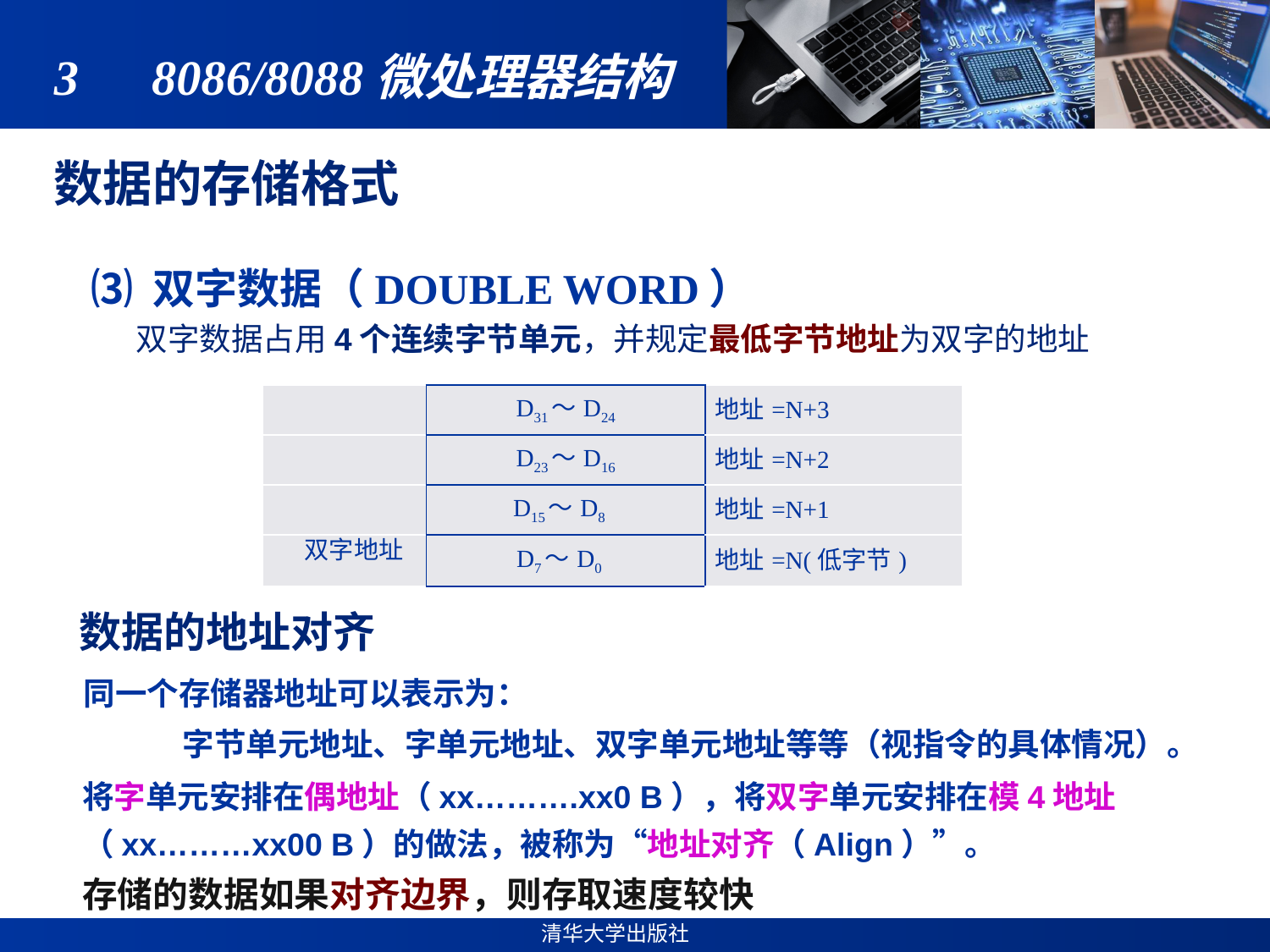

# 3　8086/8088微处理器结构
数据的存储格式

⑶ 双字数据（DOUBLE WORD）
双字数据占用4个连续字节单元，并规定最低字节地址为双字的地址
|  | D31～D24 | 地址=N+3 |
| --- | --- | --- |
|  | D23～D16 | 地址=N+2 |
|  | D15～D8 | 地址=N+1 |
| 双字地址 | D7～D0 | 地址=N(低字节) |
数据的地址对齐
同一个存储器地址可以表示为：
字节单元地址、字单元地址、双字单元地址等等（视指令的具体情况）。
将字单元安排在偶地址（xx……….xx0 B），将双字单元安排在模4地址（xx………xx00 B）的做法，被称为“地址对齐（Align）”。
存储的数据如果对齐边界，则存取速度较快